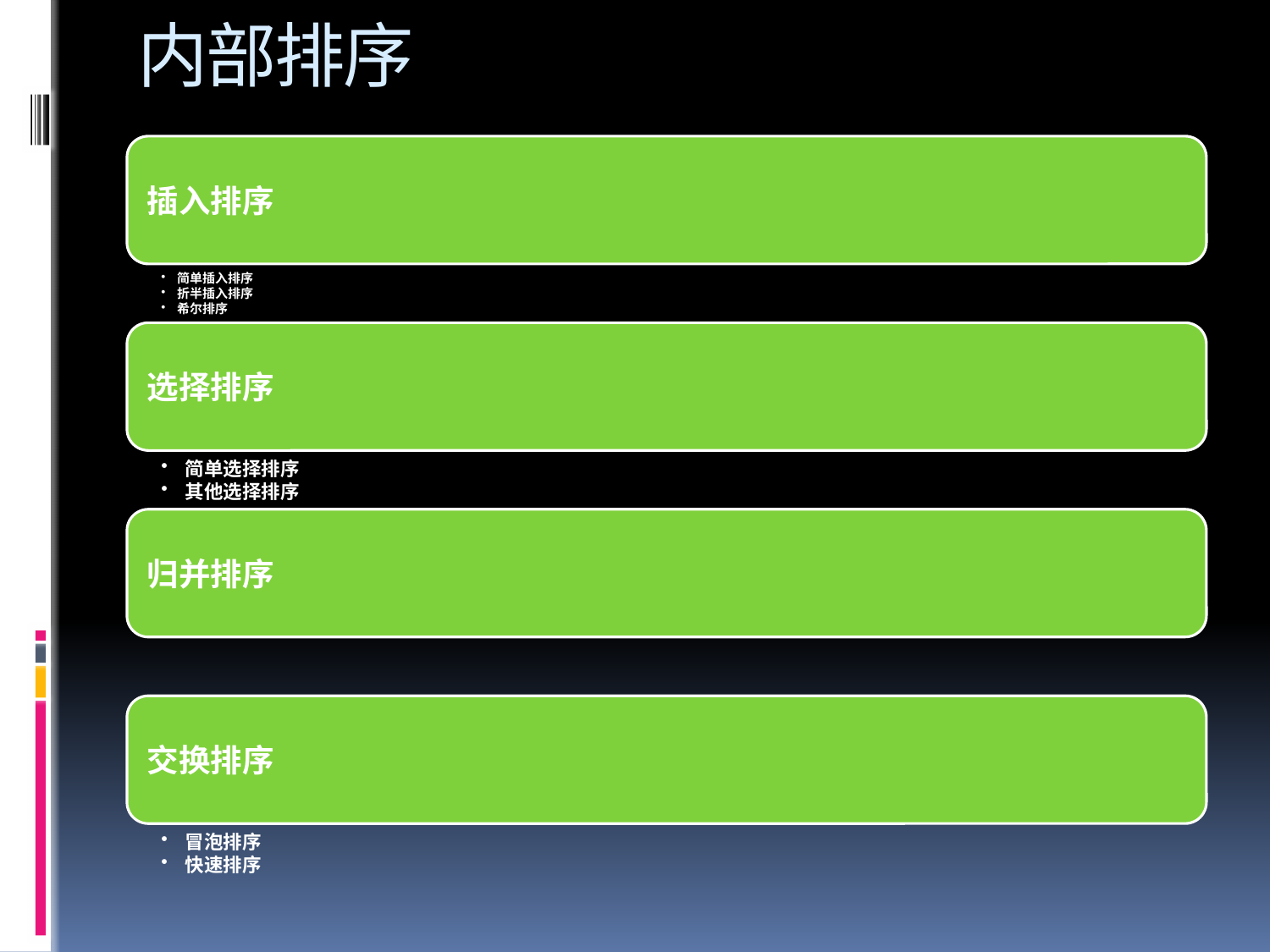

# 内部排序
插入排序
简单插入排序
选择排序
简单选择排序
折半插入排序
希尔排序
归并排序
其他选择排序
交换排序
冒泡排序
快速排序